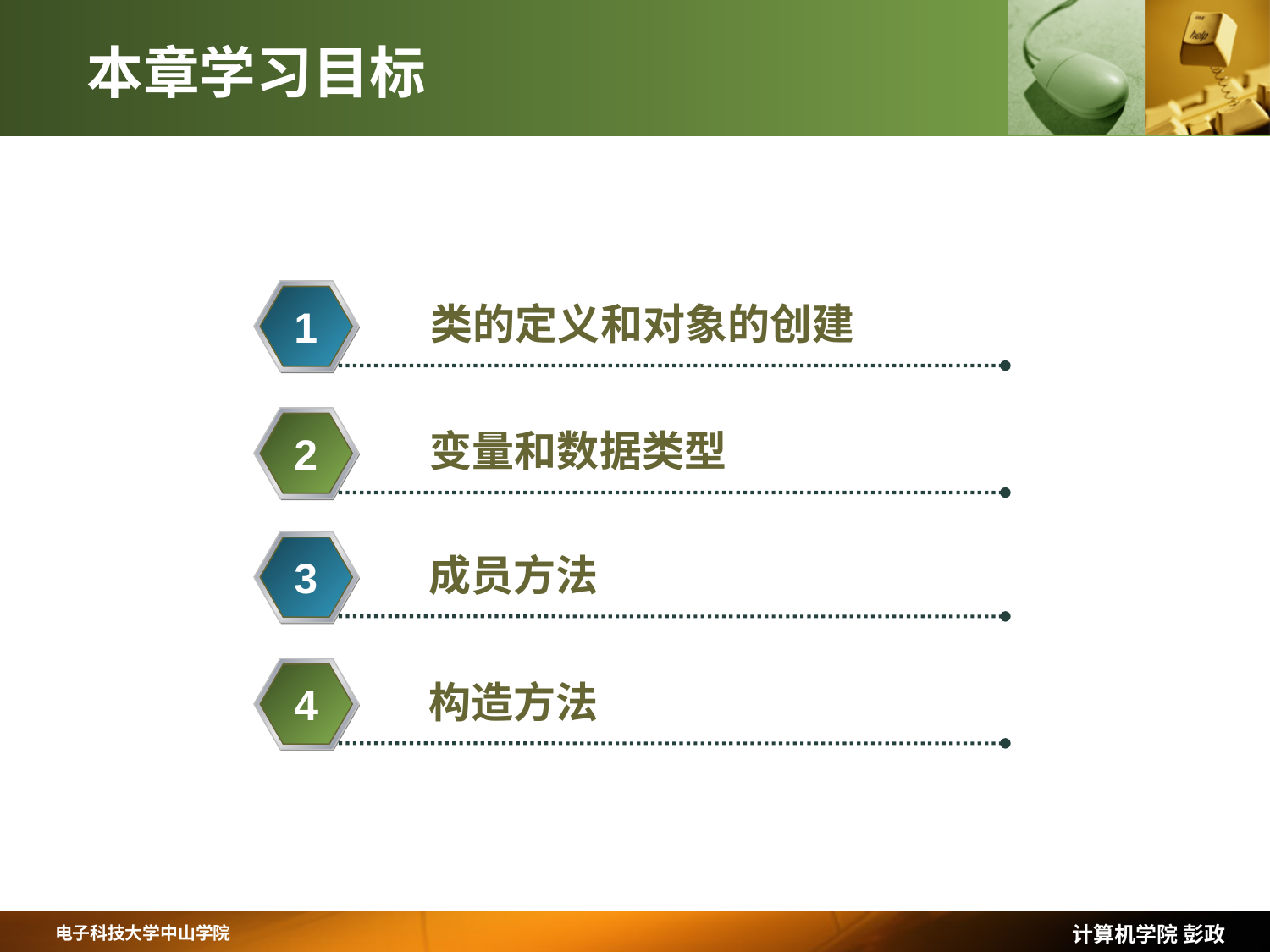

# 本章学习目标

类的定义和对象的创建
1

变量和数据类型
2

成员方法
3

构造方法
4

计算机学院 彭政
电子科技大学中山学院